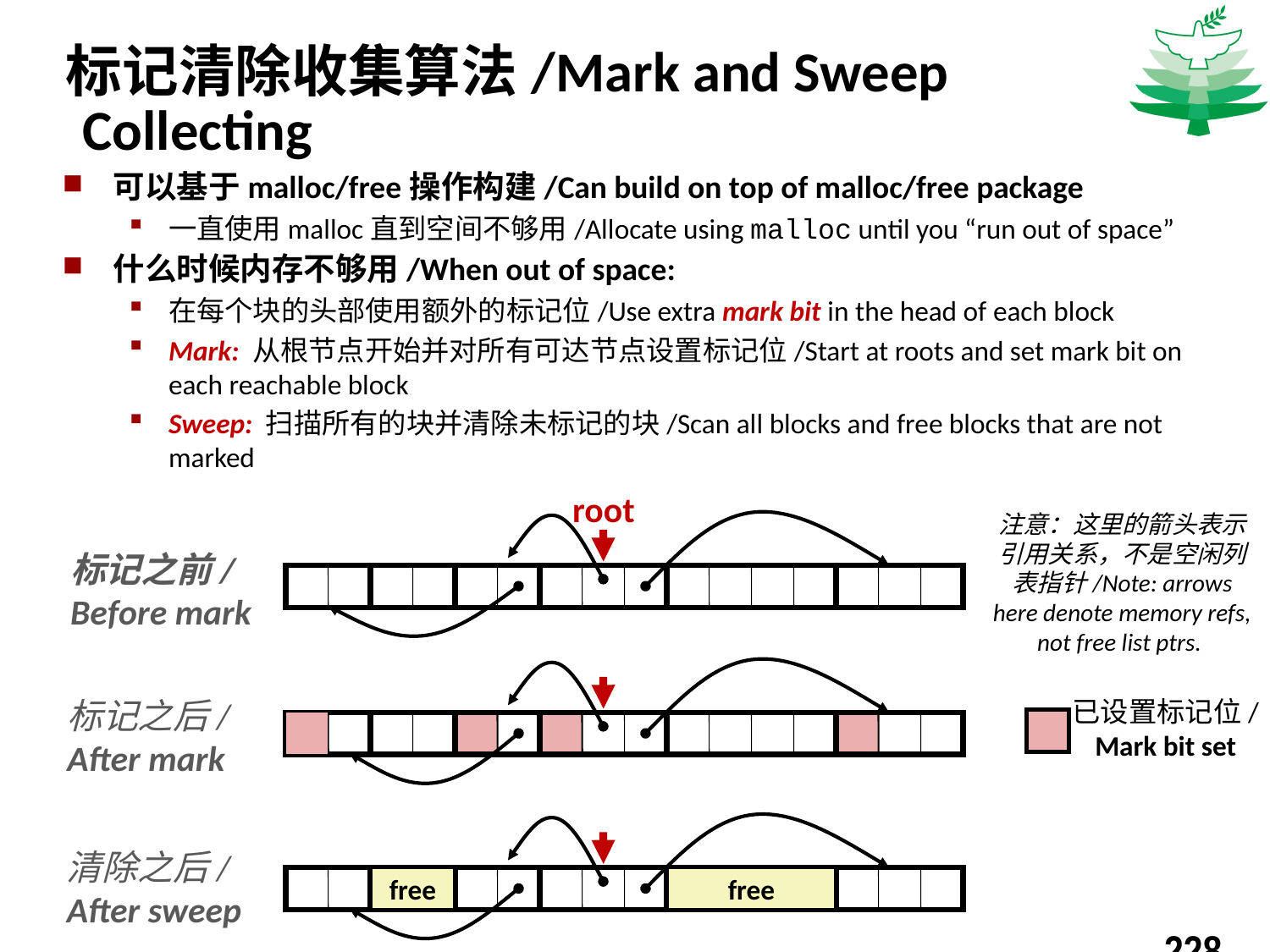

标记清除收集算法/Mark and Sweep Collecting
可以基于malloc/free操作构建/Can build on top of malloc/free package
一直使用malloc直到空间不够用/Allocate using malloc until you “run out of space”
什么时候内存不够用/When out of space:
在每个块的头部使用额外的标记位/Use extra mark bit in the head of each block
Mark: 从根节点开始并对所有可达节点设置标记位/Start at roots and set mark bit on each reachable block
Sweep: 扫描所有的块并清除未标记的块/Scan all blocks and free blocks that are not marked

root
注意：这里的箭头表示引用关系，不是空闲列表指针/Note: arrows here denote memory refs, not free list ptrs.

标记之前/
Before mark

标记之后/
After mark
已设置标记位/
Mark bit set

清除之后/
After sweep

free

free